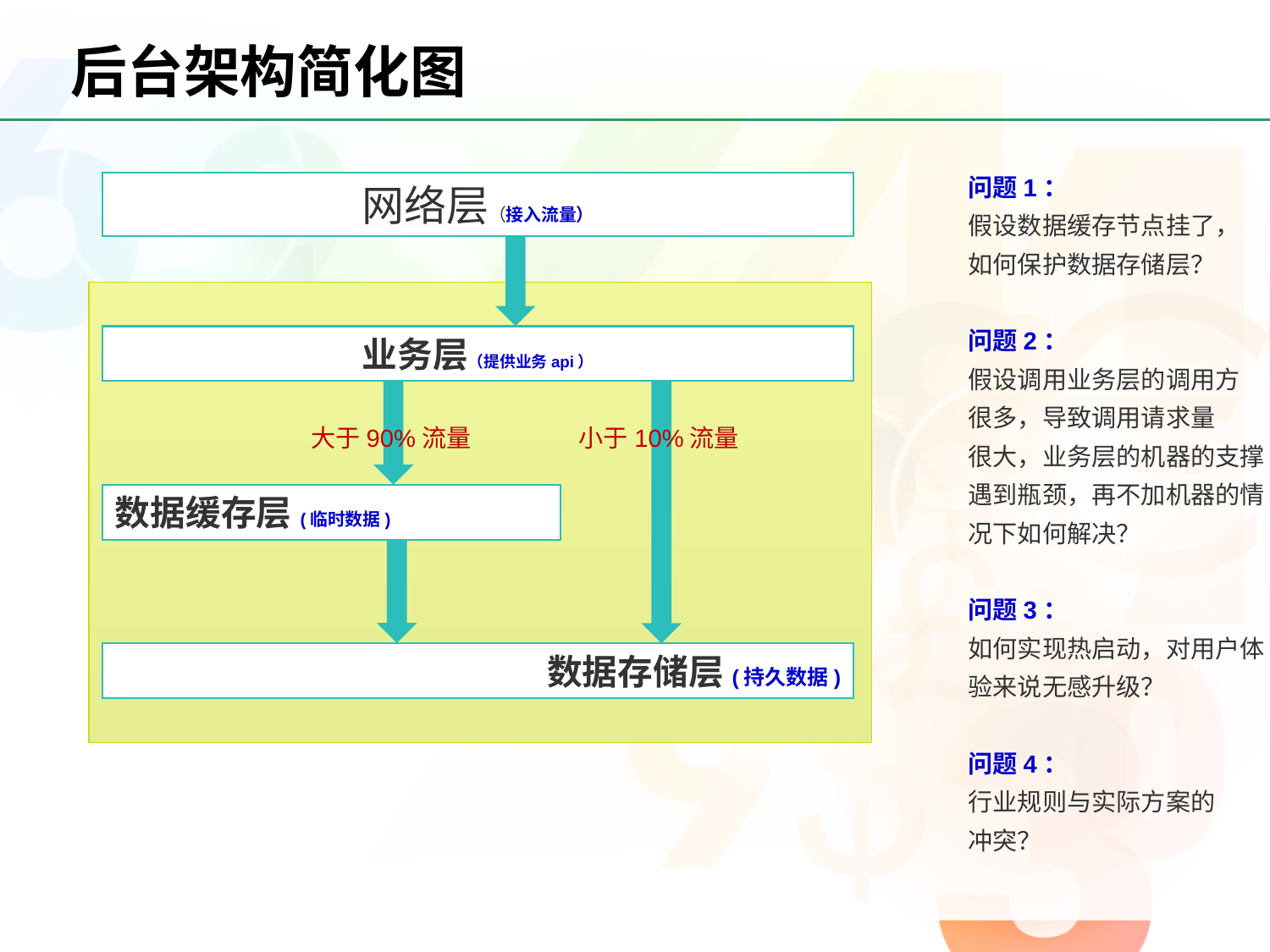

# 后台架构简化图
问题1：
假设数据缓存节点挂了，
如何保护数据存储层？

问题2：
假设调用业务层的调用方
很多，导致调用请求量
很大，业务层的机器的支撑
遇到瓶颈，再不加机器的情
况下如何解决？

问题3：
如何实现热启动，对用户体
验来说无感升级？

问题4：
行业规则与实际方案的
冲突？
网络层（接入流量）

业务层（提供业务api）

大于90%流量
小于10%流量
数据缓存层(临时数据)

数据存储层(持久数据)